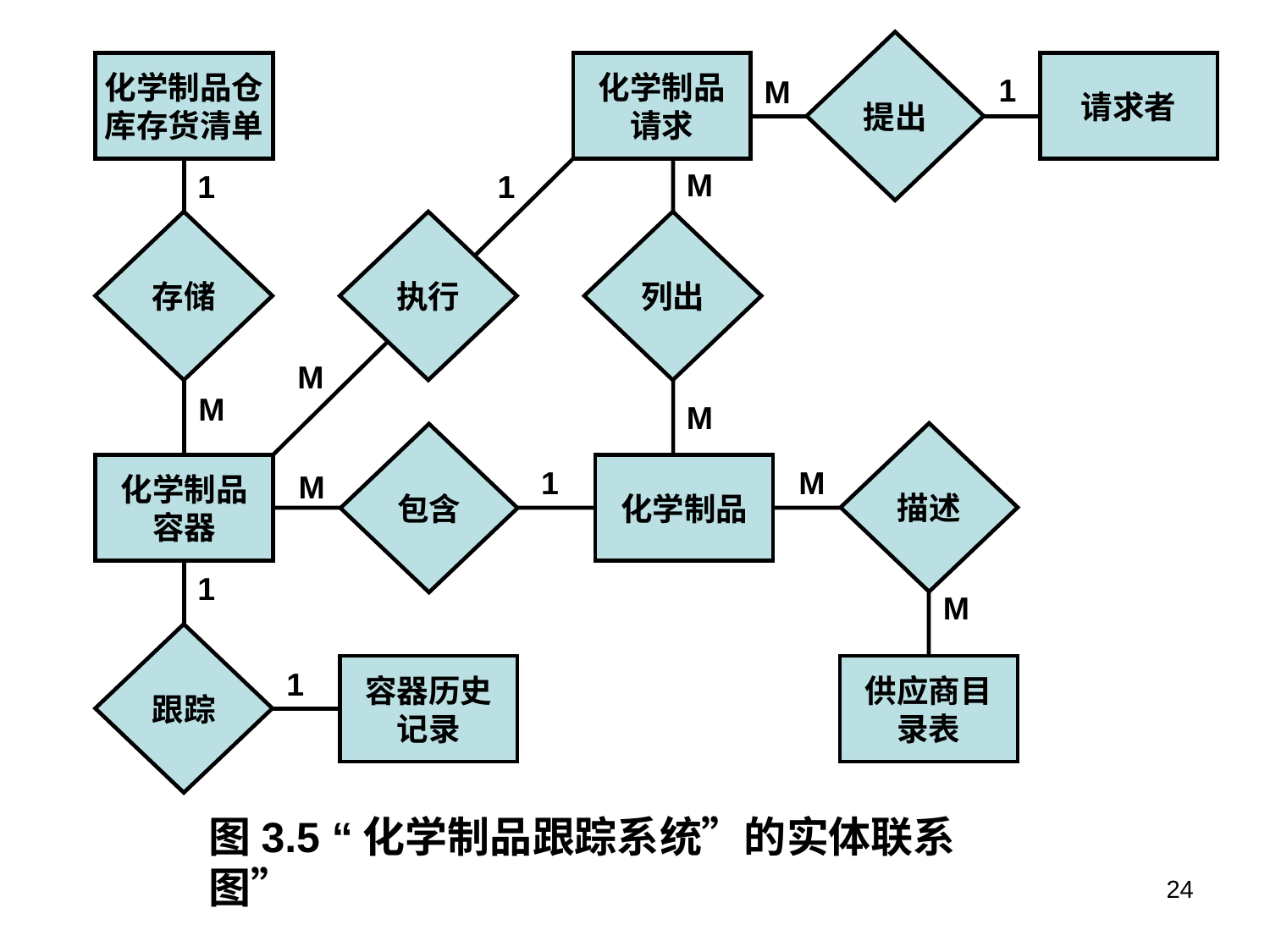

提出
化学制品仓
库存货清单
化学制品
请求
请求者
1
M

M
1
1
存储
执行
列出
M
M
M
描述
包含
化学制品
容器
化学制品
1
M
M

1
M

跟踪
容器历史
记录
供应商目
录表
1

图3.5 “化学制品跟踪系统”的实体联系图”
24